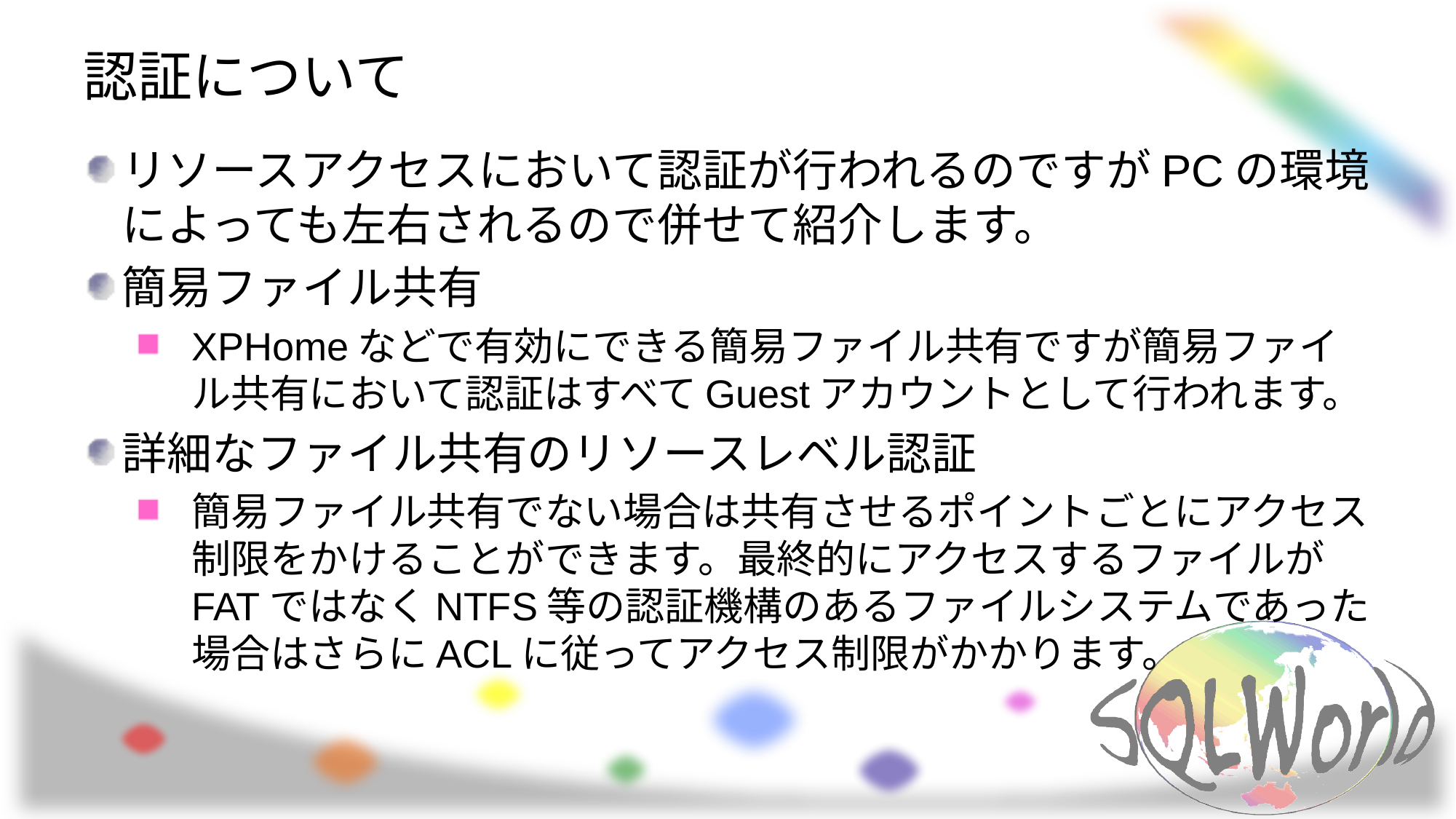

# 認証について
リソースアクセスにおいて認証が行われるのですがPCの環境によっても左右されるので併せて紹介します。
簡易ファイル共有
XPHomeなどで有効にできる簡易ファイル共有ですが簡易ファイル共有において認証はすべてGuestアカウントとして行われます。
詳細なファイル共有のリソースレベル認証
簡易ファイル共有でない場合は共有させるポイントごとにアクセス制限をかけることができます。最終的にアクセスするファイルがFATではなくNTFS等の認証機構のあるファイルシステムであった場合はさらにACLに従ってアクセス制限がかかります。